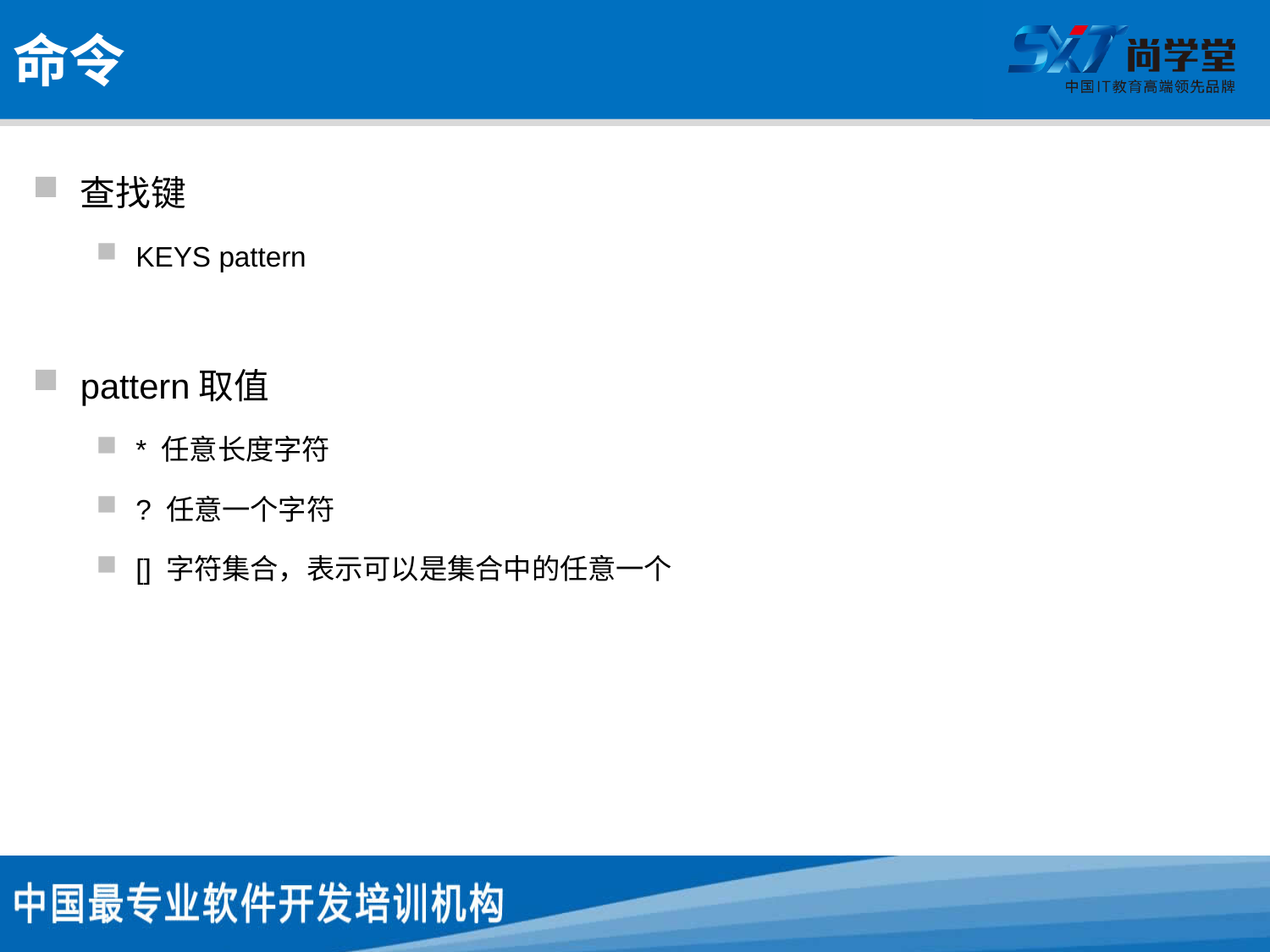

# 命令
查找键
KEYS pattern

pattern取值
* 任意长度字符
? 任意一个字符
[] 字符集合，表示可以是集合中的任意一个